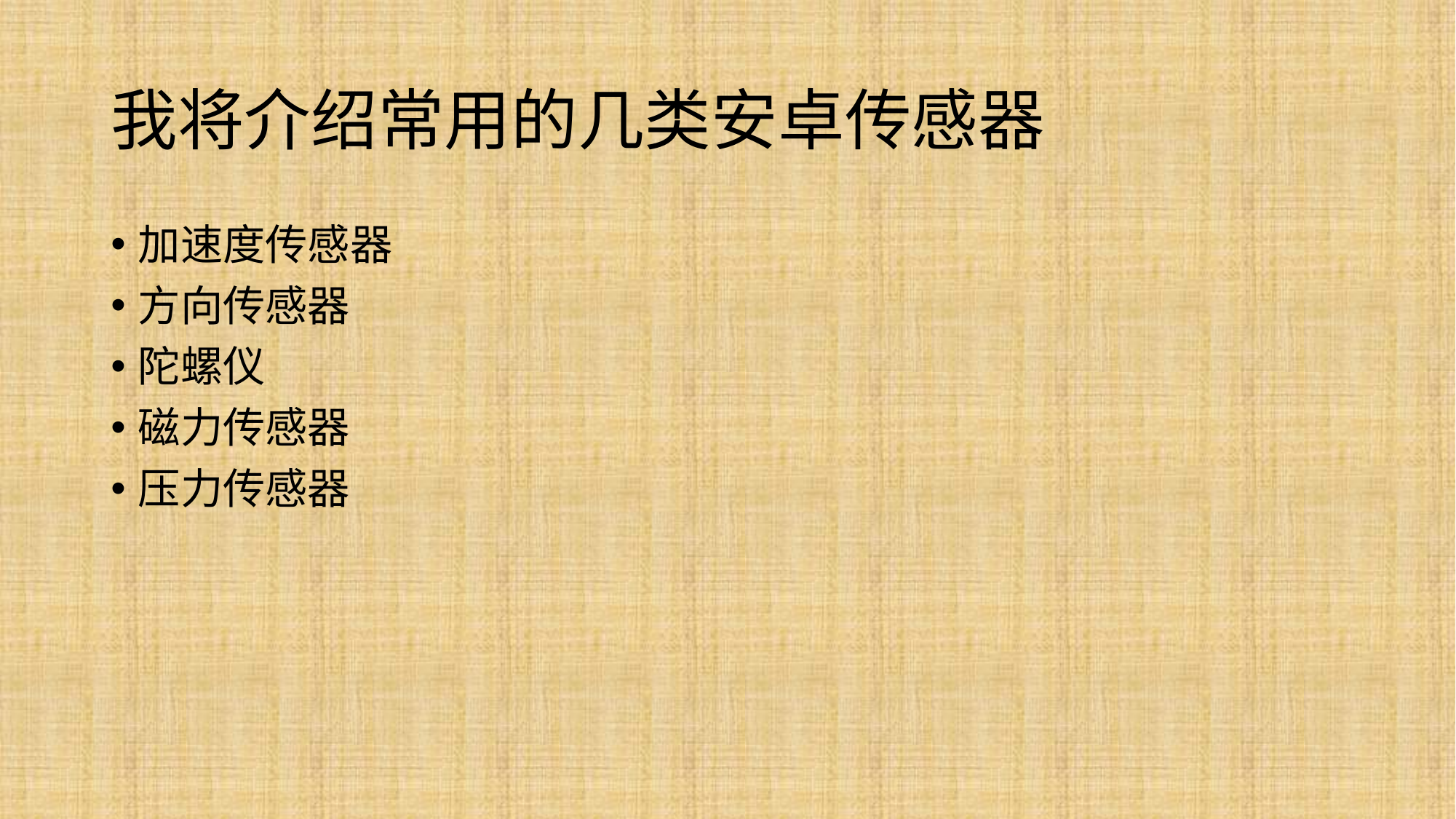

# 我将介绍常用的几类安卓传感器
加速度传感器
方向传感器
陀螺仪
磁力传感器
压力传感器